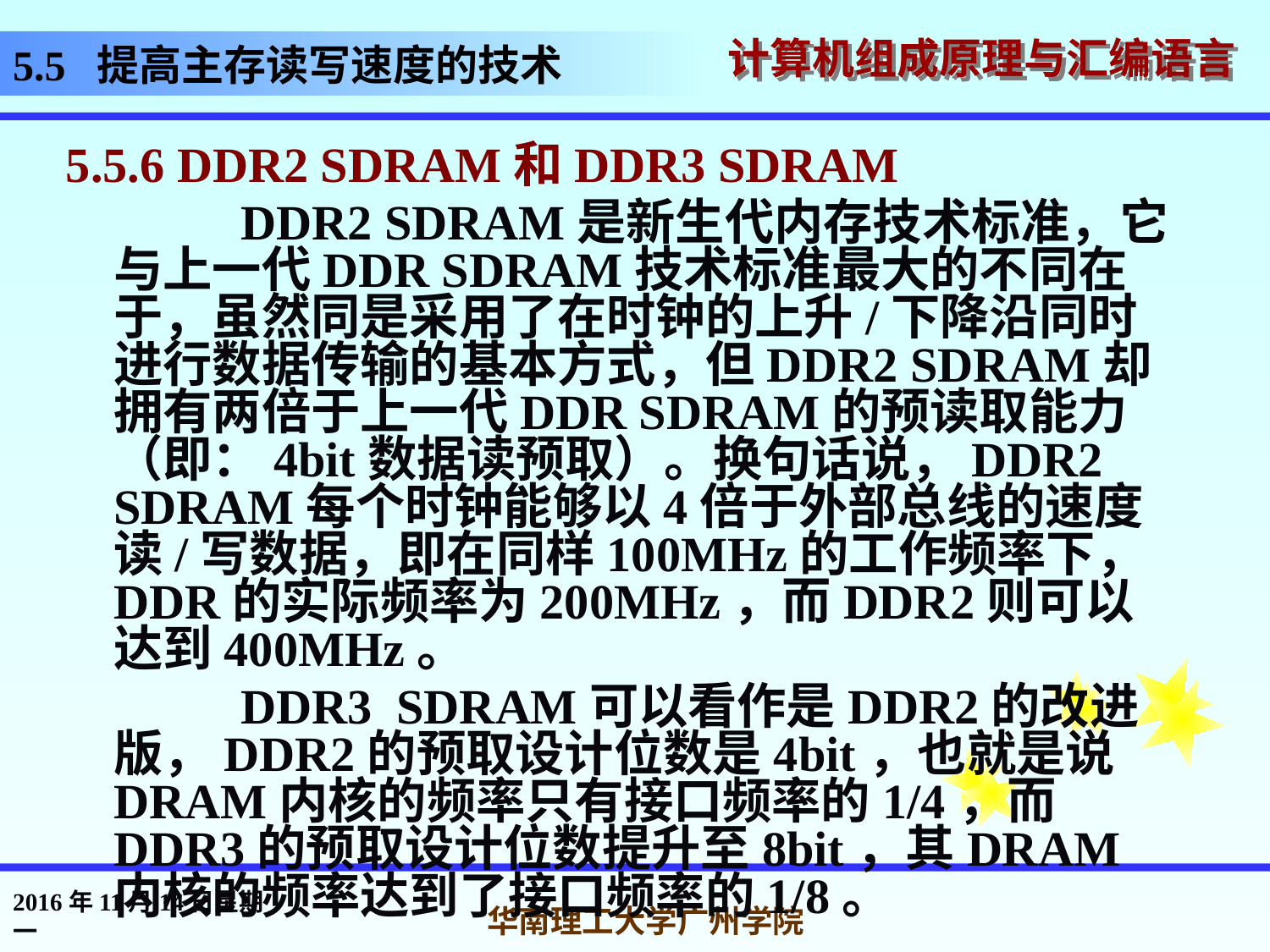

# 5.5  提高主存读写速度的技术
5.5.6 DDR2 SDRAM和DDR3 SDRAM
		DDR2 SDRAM是新生代内存技术标准，它与上一代DDR SDRAM技术标准最大的不同在于，虽然同是采用了在时钟的上升/下降沿同时进行数据传输的基本方式，但DDR2 SDRAM却拥有两倍于上一代DDR SDRAM的预读取能力（即：4bit数据读预取）。换句话说，DDR2 SDRAM每个时钟能够以4倍于外部总线的速度读/写数据，即在同样100MHz的工作频率下，DDR的实际频率为200MHz，而DDR2则可以达到400MHz。
		DDR3  SDRAM可以看作是DDR2的改进版，DDR2的预取设计位数是4bit，也就是说DRAM内核的频率只有接口频率的1/4，而DDR3的预取设计位数提升至8bit，其DRAM内核的频率达到了接口频率的1/8。
2016年11月14日星期一
华南理工大学广州学院